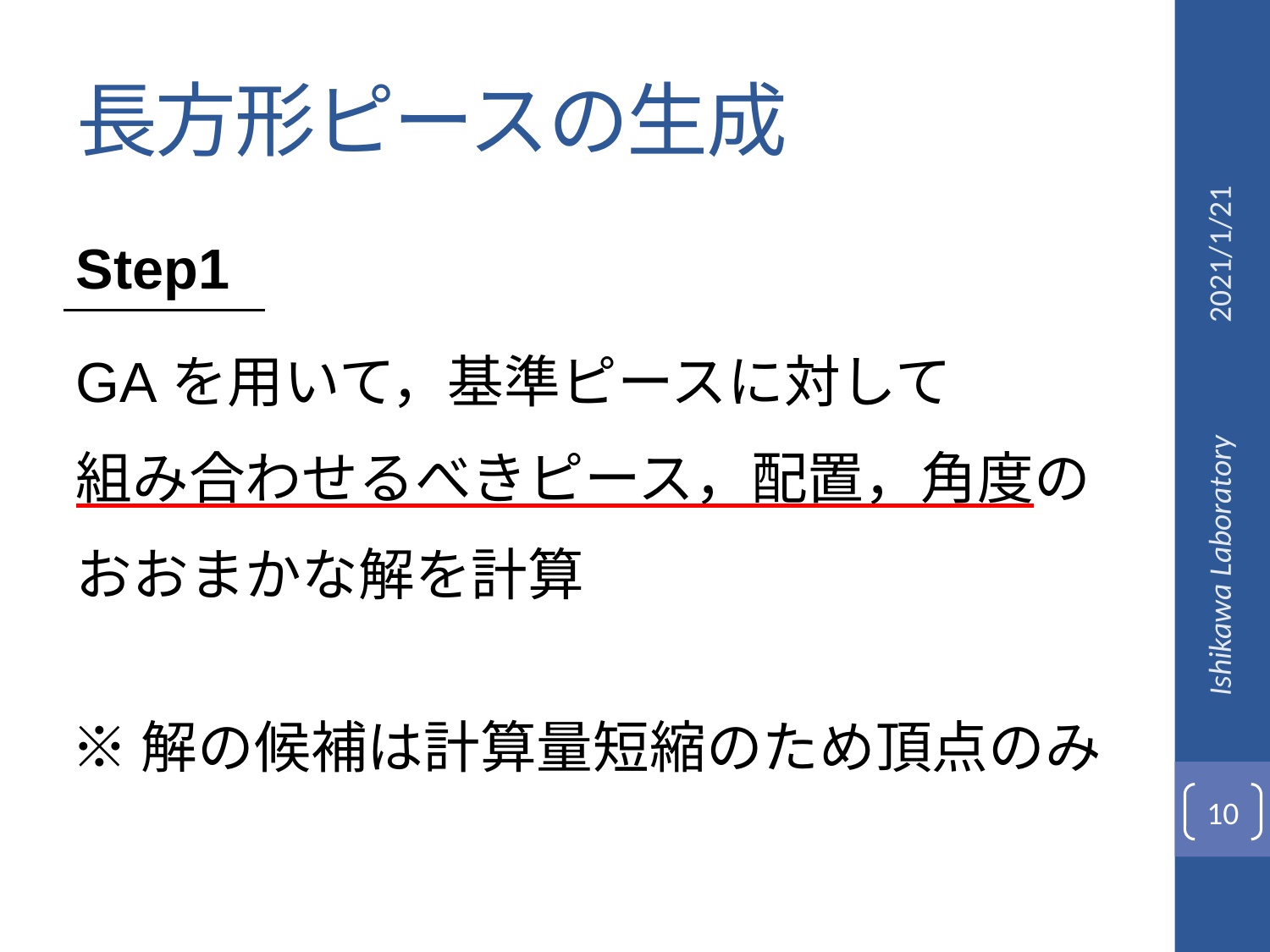

# 長方形ピースの生成
2021/1/21
Step1
GAを用いて，基準ピースに対して
組み合わせるべきピース，配置，角度の
おおまかな解を計算
Ishikawa Laboratory
※解の候補は計算量短縮のため頂点のみ
10